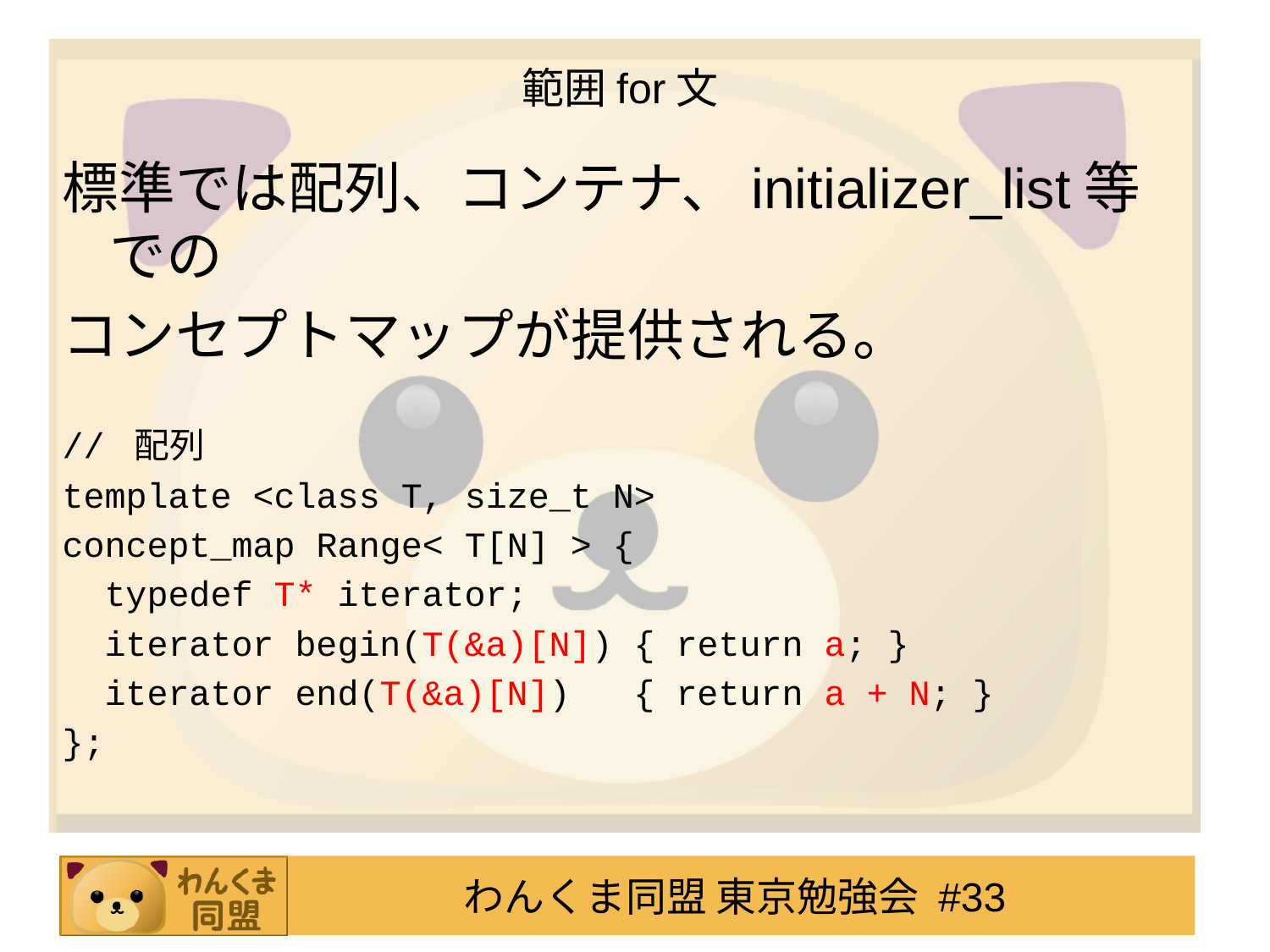

# 範囲for文
標準では配列、コンテナ、initializer_list等での
コンセプトマップが提供される。

// 配列
template <class T, size_t N>
concept_map Range< T[N] > {
  typedef T* iterator;
  iterator begin(T(&a)[N]) { return a; }
  iterator end(T(&a)[N])   { return a + N; }
};